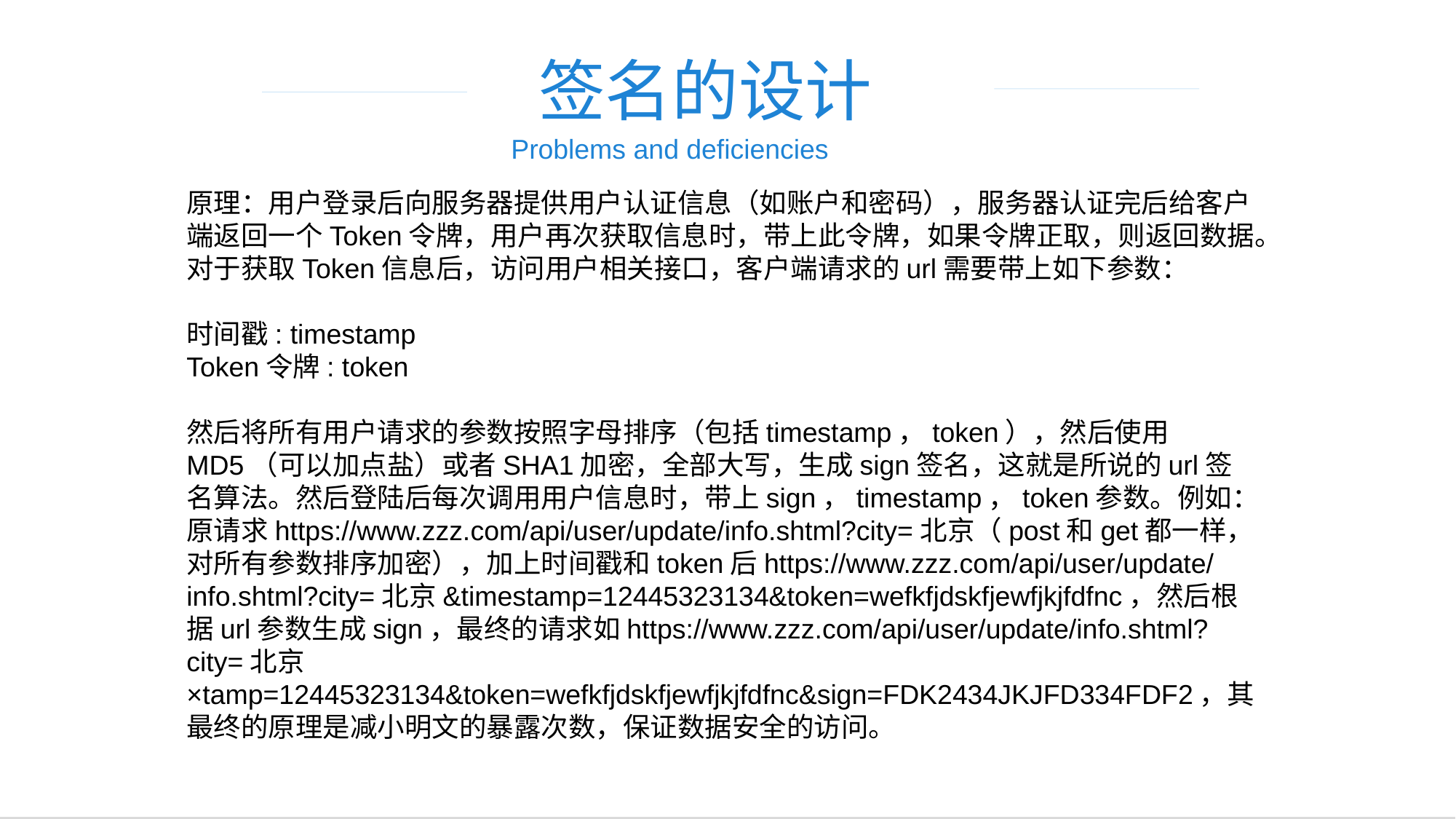

签名的设计
 Problems and deficiencies
原理：用户登录后向服务器提供用户认证信息（如账户和密码），服务器认证完后给客户端返回一个Token令牌，用户再次获取信息时，带上此令牌，如果令牌正取，则返回数据。对于获取Token信息后，访问用户相关接口，客户端请求的url需要带上如下参数：

时间戳: timestamp
Token令牌: token

然后将所有用户请求的参数按照字母排序（包括timestamp，token），然后使用MD5（可以加点盐）或者SHA1加密，全部大写，生成sign签名，这就是所说的url签名算法。然后登陆后每次调用用户信息时，带上sign，timestamp，token参数。例如：原请求https://www.zzz.com/api/user/update/info.shtml?city=北京（post和get都一样，对所有参数排序加密），加上时间戳和token后https://www.zzz.com/api/user/update/info.shtml?city=北京&timestamp=12445323134&token=wefkfjdskfjewfjkjfdfnc，然后根据url参数生成sign，最终的请求如https://www.zzz.com/api/user/update/info.shtml?city=北京×tamp=12445323134&token=wefkfjdskfjewfjkjfdfnc&sign=FDK2434JKJFD334FDF2，其最终的原理是减小明文的暴露次数，保证数据安全的访问。